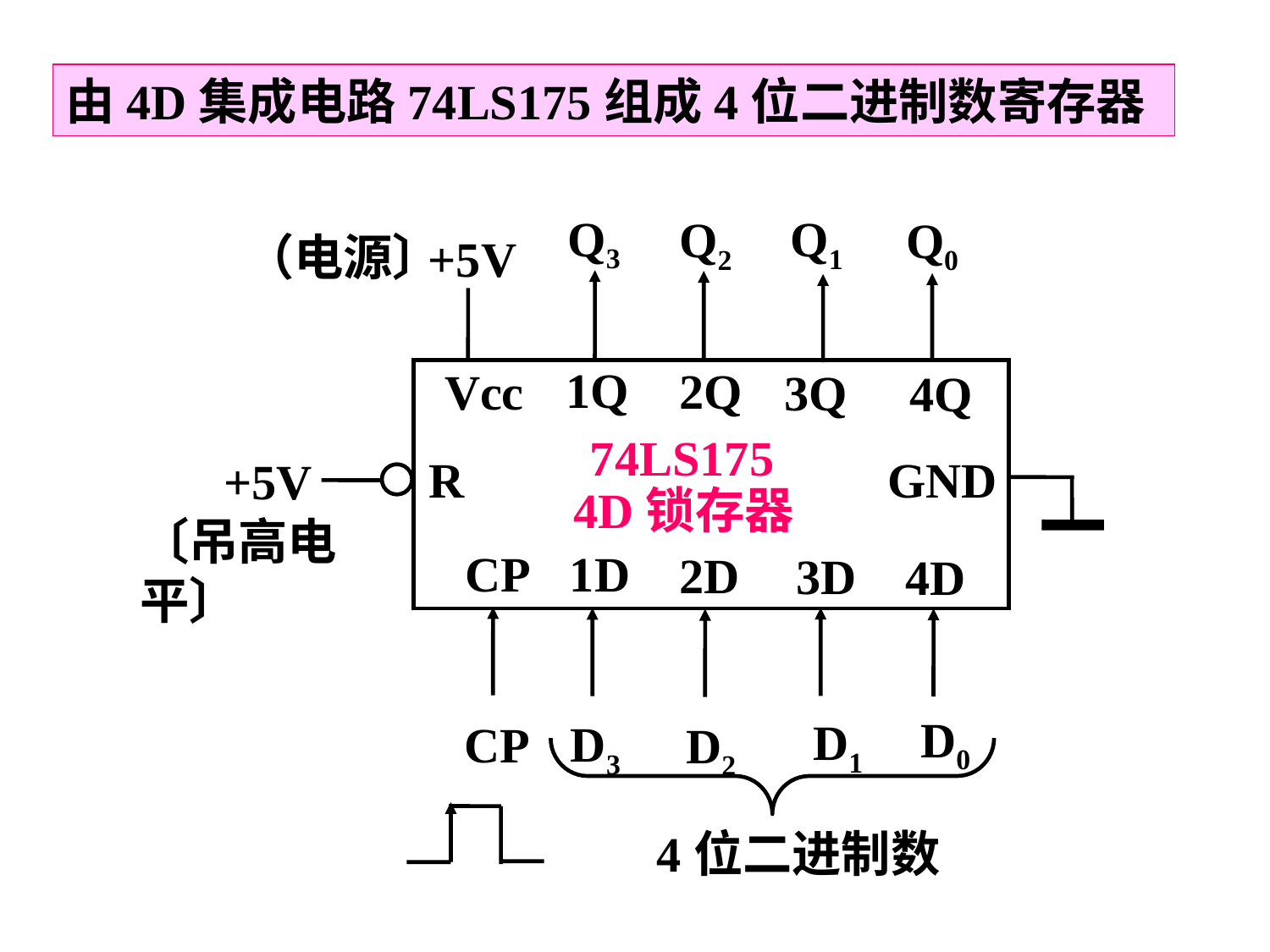

由4D集成电路74LS175组成4位二进制数寄存器
Q3
Q1
Q2
Q0
（电源〕
+5V

1Q
2Q
Vcc
3Q
4Q

    74LS175
R
GND
+5V

4D锁存器

〔吊高电平〕
CP
1D
2D
3D
4D

D0
D1
D3
CP
D2

4位二进制数